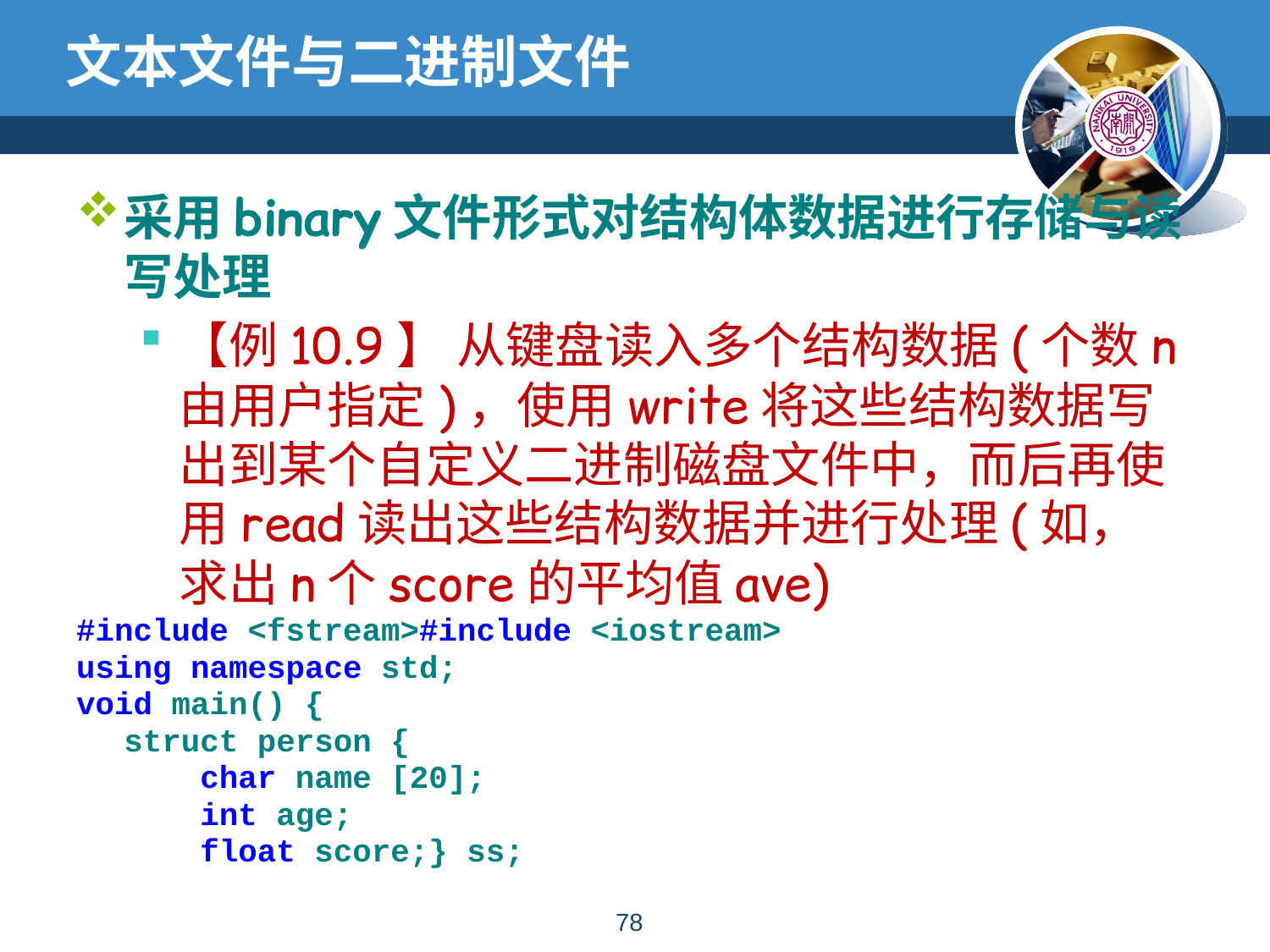

# 文本文件与二进制文件
采用binary文件形式对结构体数据进行存储与读写处理
【例10.9】 从键盘读入多个结构数据(个数n由用户指定)，使用write将这些结构数据写出到某个自定义二进制磁盘文件中，而后再使用read读出这些结构数据并进行处理(如，求出n个score的平均值ave)
#include <fstream>#include <iostream>
using namespace std;
void main() {
	struct person {
	    char name [20];
	    int age;
	    float score;} ss;
78